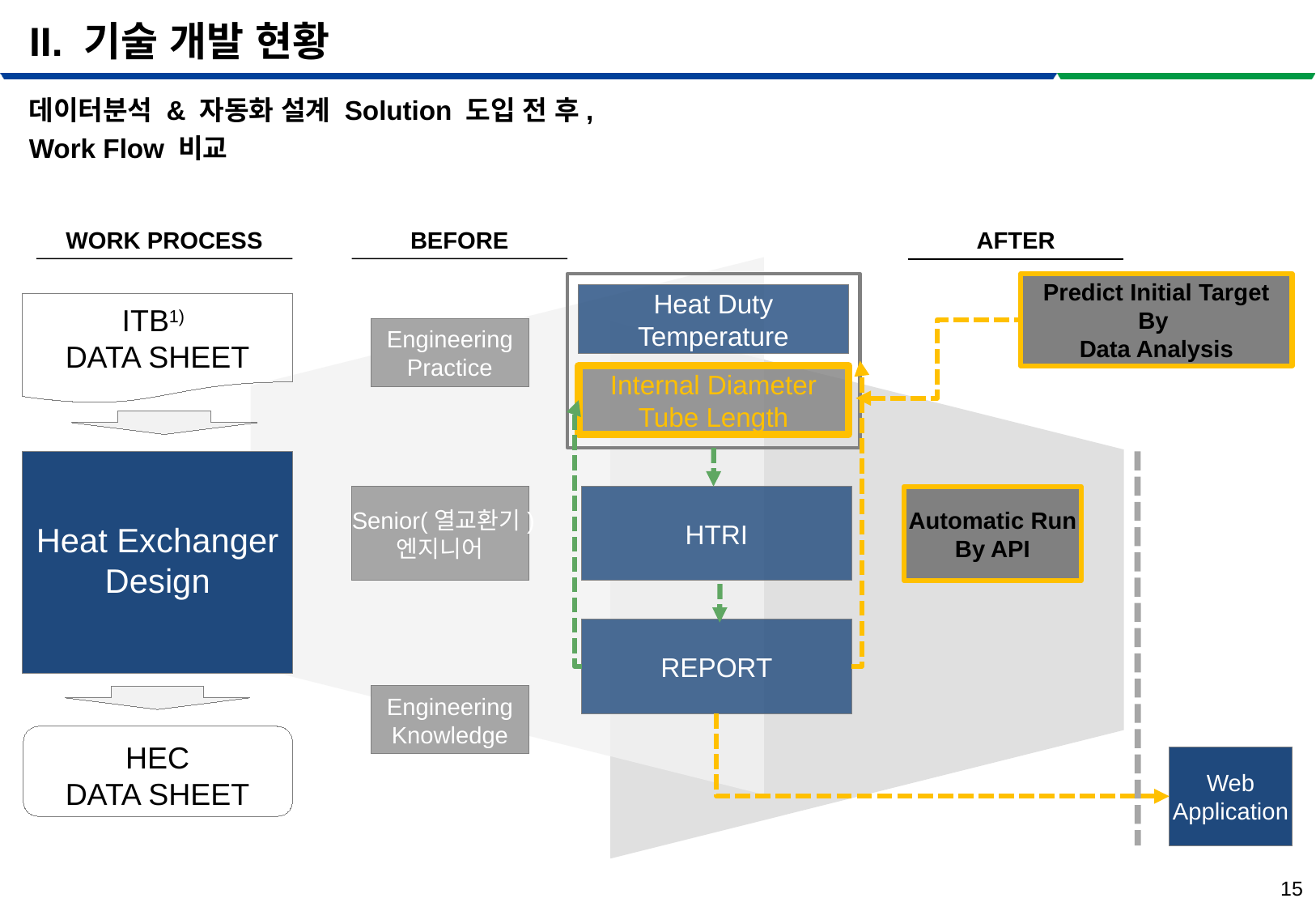

# II. 기술 개발 현황
데이터분석 & 자동화 설계 Solution 도입 전 후,
Work Flow 비교
WORK PROCESS

BEFORE

AFTER

Predict Initial Target
By
Data Analysis
Heat Duty
Temperature
ITB1)
DATA SHEET
Engineering
Practice

Internal Diameter
Tube Length

 Senior(열교환기)
엔지니어
HTRI
Automatic Run
By API
Heat Exchanger
Design
REPORT
Engineering
Knowledge

HEC
DATA SHEET
Web
Application